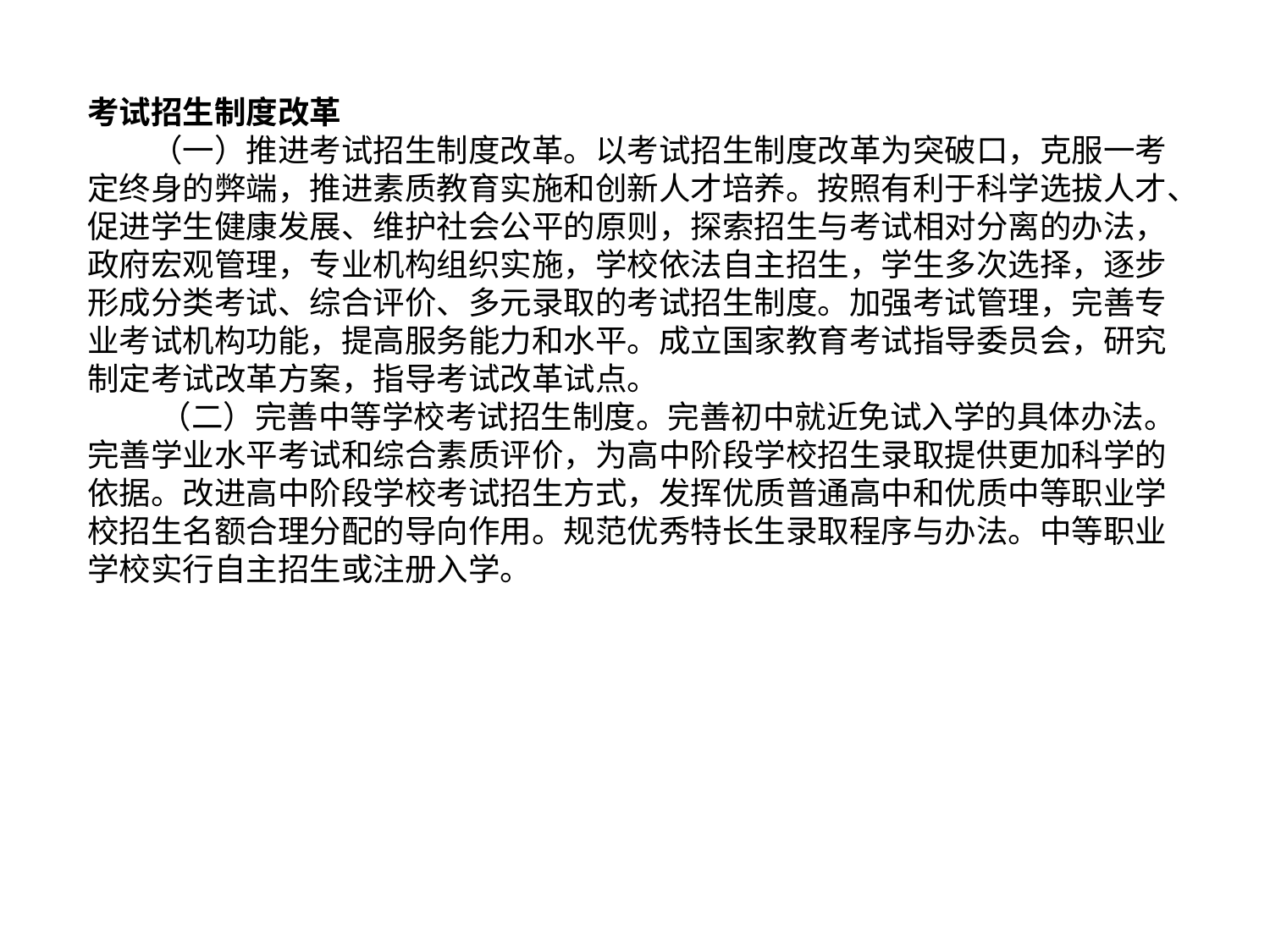

考试招生制度改革
　　（一）推进考试招生制度改革。以考试招生制度改革为突破口，克服一考定终身的弊端，推进素质教育实施和创新人才培养。按照有利于科学选拔人才、促进学生健康发展、维护社会公平的原则，探索招生与考试相对分离的办法，政府宏观管理，专业机构组织实施，学校依法自主招生，学生多次选择，逐步形成分类考试、综合评价、多元录取的考试招生制度。加强考试管理，完善专业考试机构功能，提高服务能力和水平。成立国家教育考试指导委员会，研究制定考试改革方案，指导考试改革试点。
         （二）完善中等学校考试招生制度。完善初中就近免试入学的具体办法。完善学业水平考试和综合素质评价，为高中阶段学校招生录取提供更加科学的依据。改进高中阶段学校考试招生方式，发挥优质普通高中和优质中等职业学校招生名额合理分配的导向作用。规范优秀特长生录取程序与办法。中等职业学校实行自主招生或注册入学。